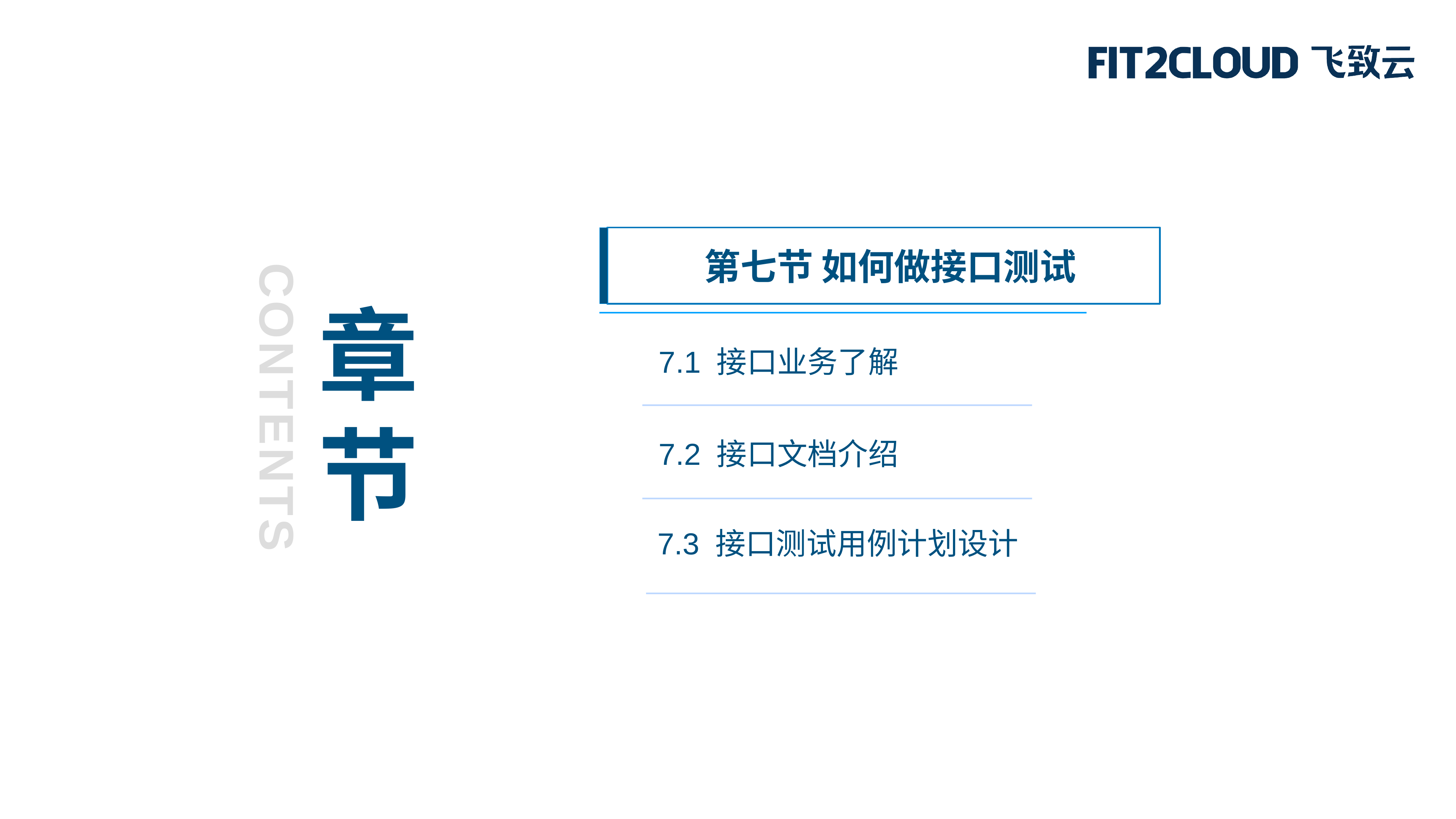

第七节 如何做接口测试
章
节

7.1 接口业务了解
CONTENTS

7.2 接口文档介绍

7.3 接口测试用例计划设计